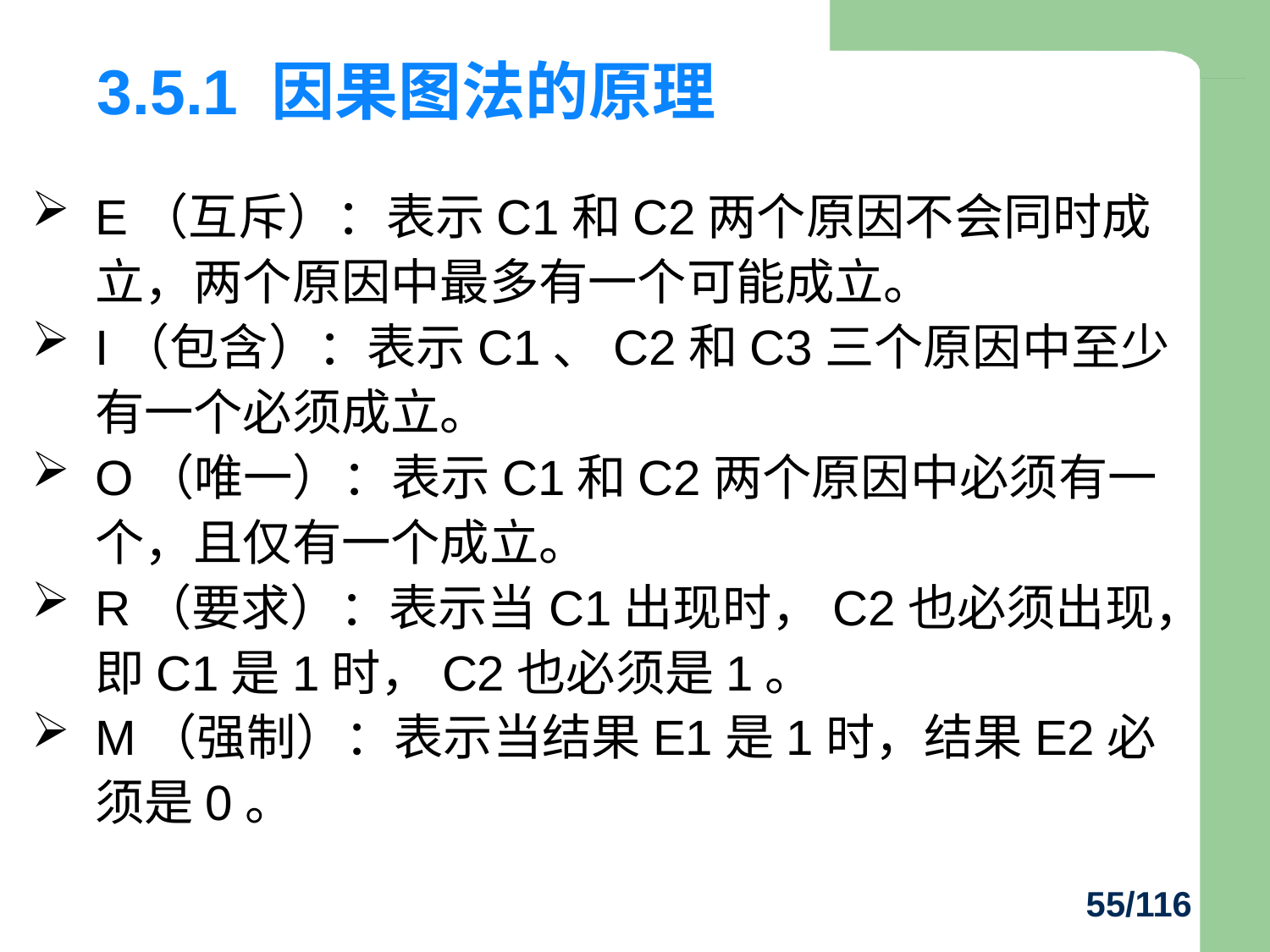

# 3.5.1 因果图法的原理

E（互斥）：表示C1和C2两个原因不会同时成立，两个原因中最多有一个可能成立。
I（包含）：表示C1、C2和C3三个原因中至少有一个必须成立。
O（唯一）：表示C1和C2两个原因中必须有一个，且仅有一个成立。
R（要求）：表示当C1出现时，C2也必须出现，即C1是1时，C2也必须是1。
M（强制）：表示当结果E1是1时，结果E2必须是0。

55/116